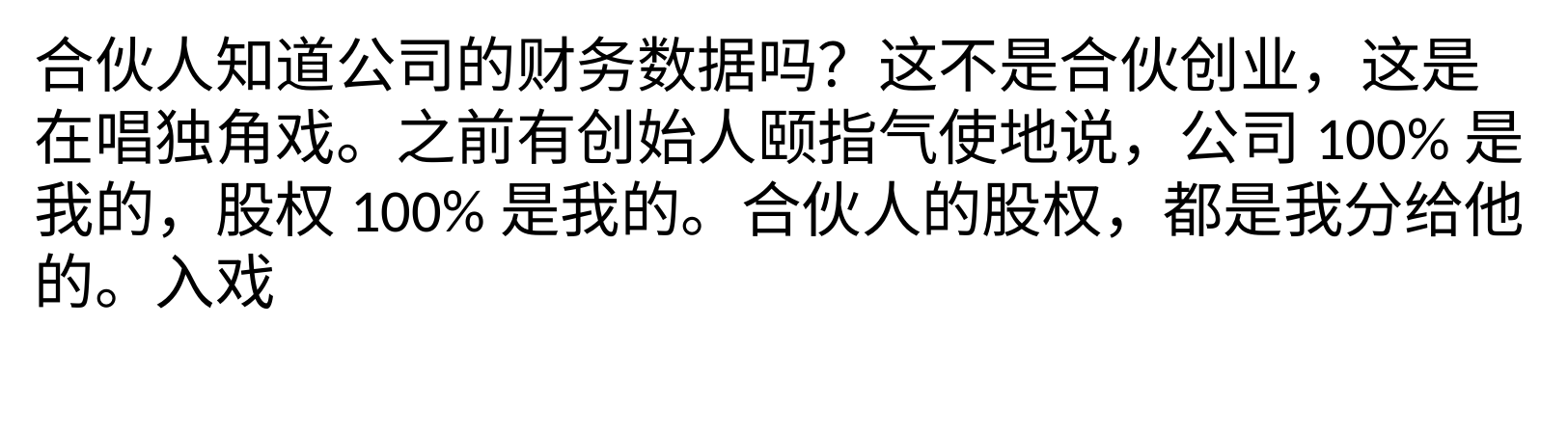

合伙人知道公司的财务数据吗？这不是合伙创业，这是在唱独角戏。之前有创始人颐指气使地说，公司100%是我的，股权100%是我的。合伙人的股权，都是我分给他的。入戏